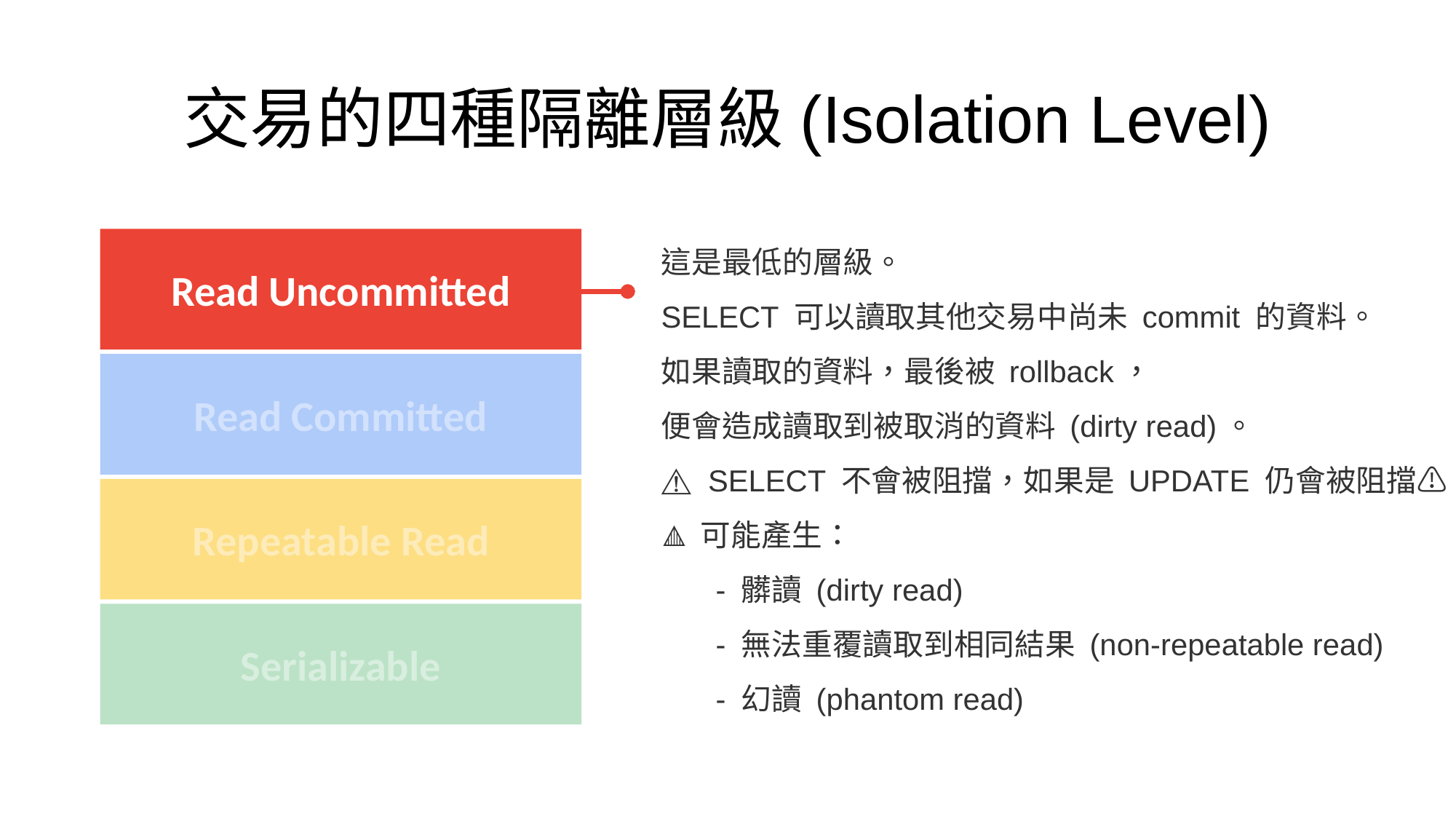

# 交易的四種隔離層級(Isolation Level)
這是最低的層級。
SELECT 可以讀取其他交易中尚未 commit 的資料。
如果讀取的資料，最後被 rollback，
便會造成讀取到被取消的資料 (dirty read)。
⚠️  SELECT 不會被阻擋，如果是 UPDATE 仍會被阻擋⚠️
🔺  可能產生：
- 髒讀 (dirty read)
- 無法重覆讀取到相同結果 (non-repeatable read)
- 幻讀 (phantom read)

Read Uncommitted

Read Committed

Repeatable Read

Serializable